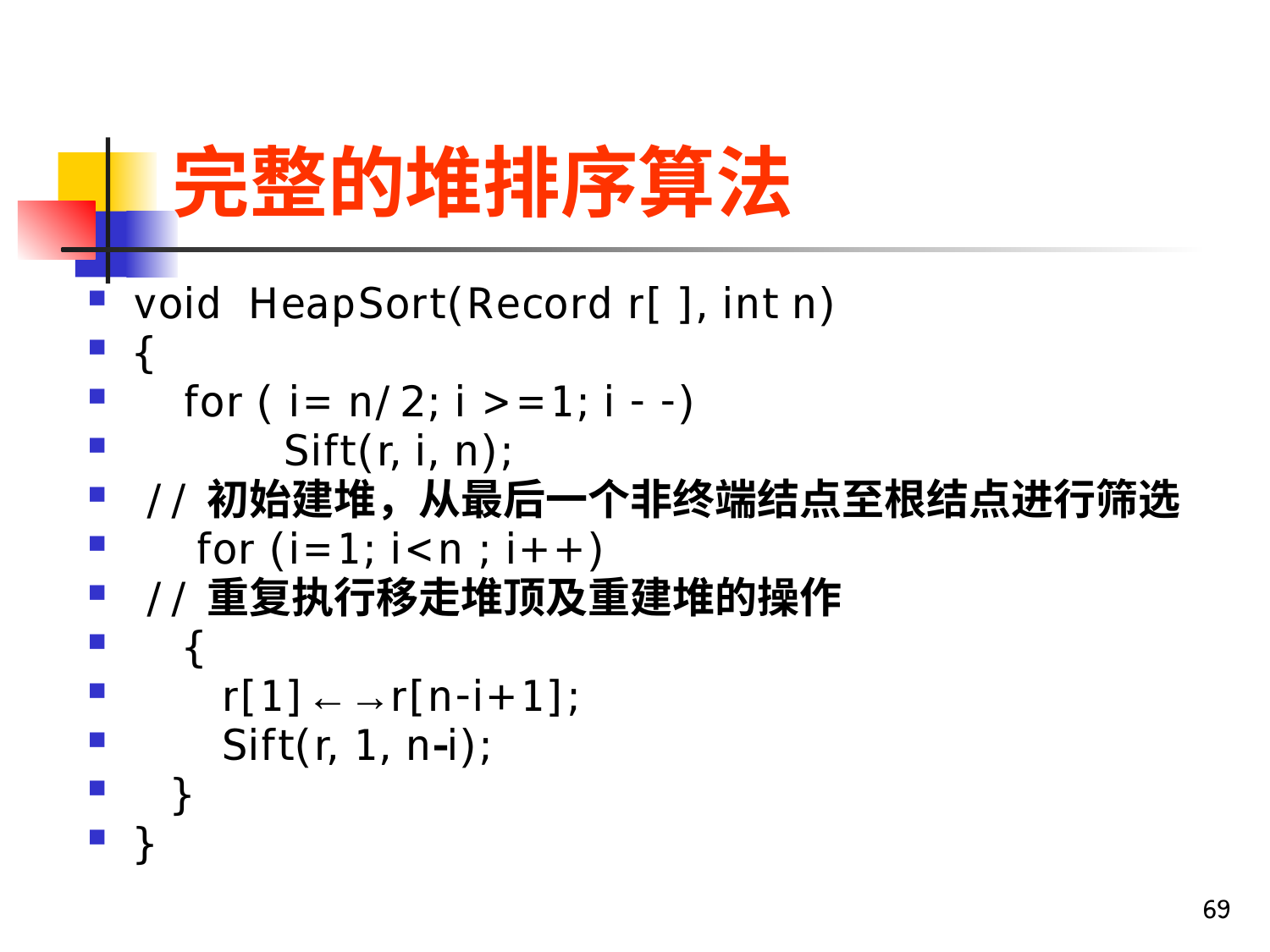

# 完整的堆排序算法
void  HeapSort(Record r[ ], int n)
{
    for ( i= n/2; i >=1; i - -)
            Sift(r, i, n);
 //初始建堆，从最后一个非终端结点至根结点进行筛选
     for (i=1; i<n ; i++)
 //重复执行移走堆顶及重建堆的操作
    {
       r[1]←→r[n-i+1];
       Sift(r, 1, n−i);
   }
}
69